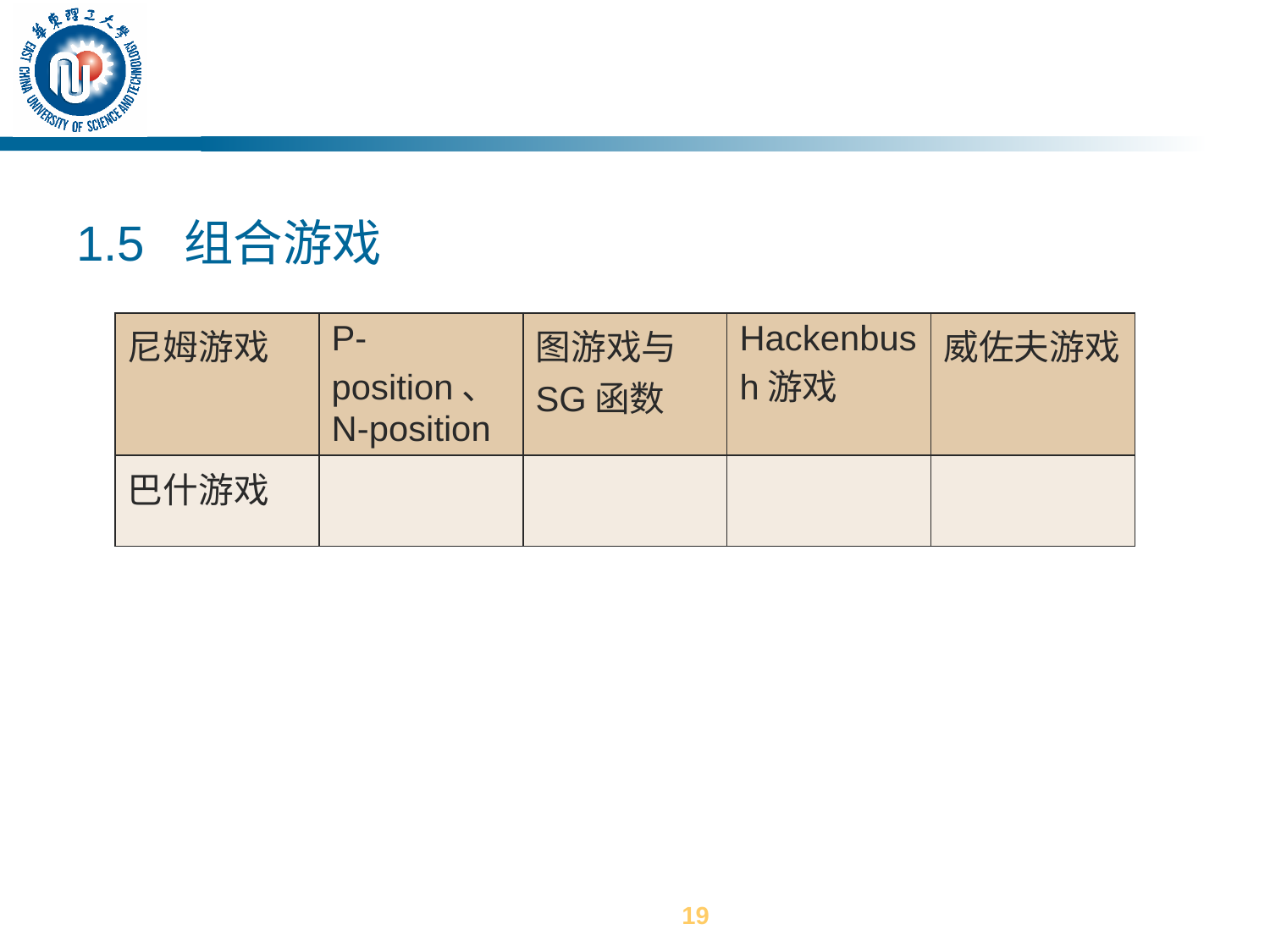

1.5  组合游戏
| 尼姆游戏 | P-position、N-position | 图游戏与SG函数 | Hackenbush游戏 | 威佐夫游戏 |
| --- | --- | --- | --- | --- |
| 巴什游戏 |  |  |  |  |